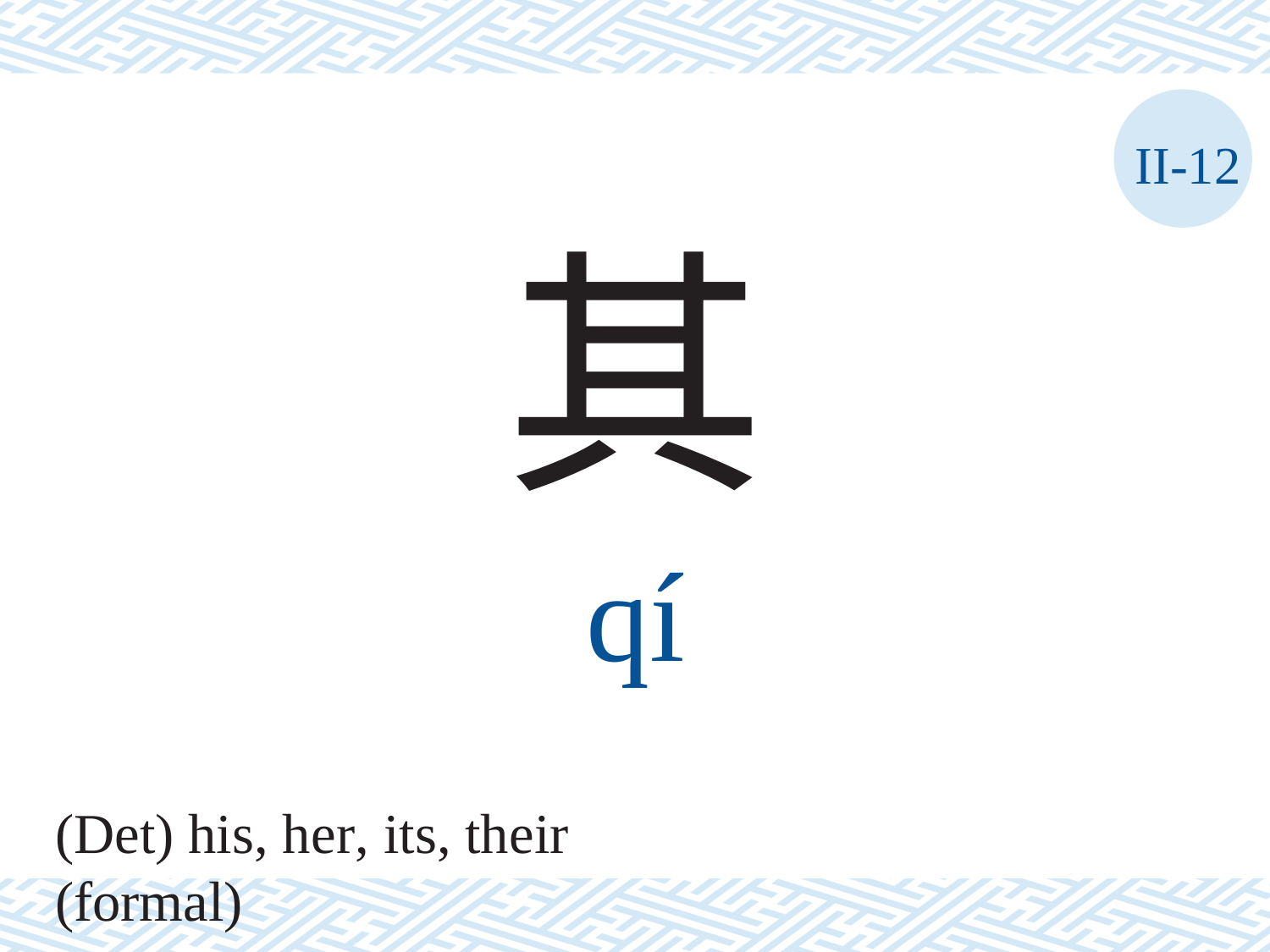

II-12
其
qí
(Det) his, her, its, their (formal)